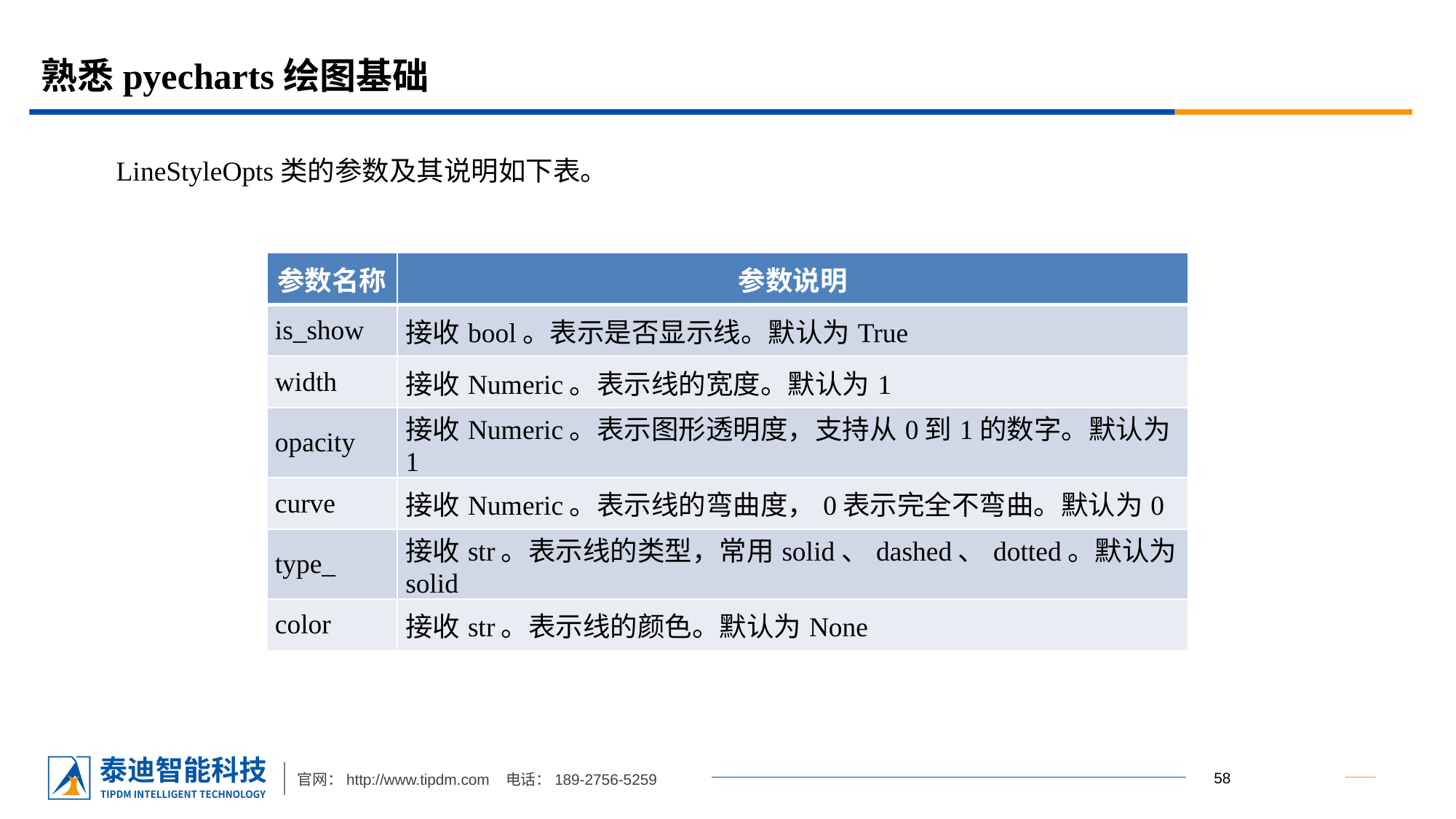

# 熟悉pyecharts绘图基础
LineStyleOpts类的参数及其说明如下表。

| 参数名称 | 参数说明 |
| --- | --- |
| is\_show | 接收bool。表示是否显示线。默认为True |
| width | 接收Numeric。表示线的宽度。默认为1 |
| opacity | 接收Numeric。表示图形透明度，支持从0到1的数字。默认为1 |
| curve | 接收Numeric。表示线的弯曲度，0表示完全不弯曲。默认为0 |
| type\_ | 接收str。表示线的类型，常用solid、dashed、dotted。默认为solid |
| color | 接收str。表示线的颜色。默认为None |